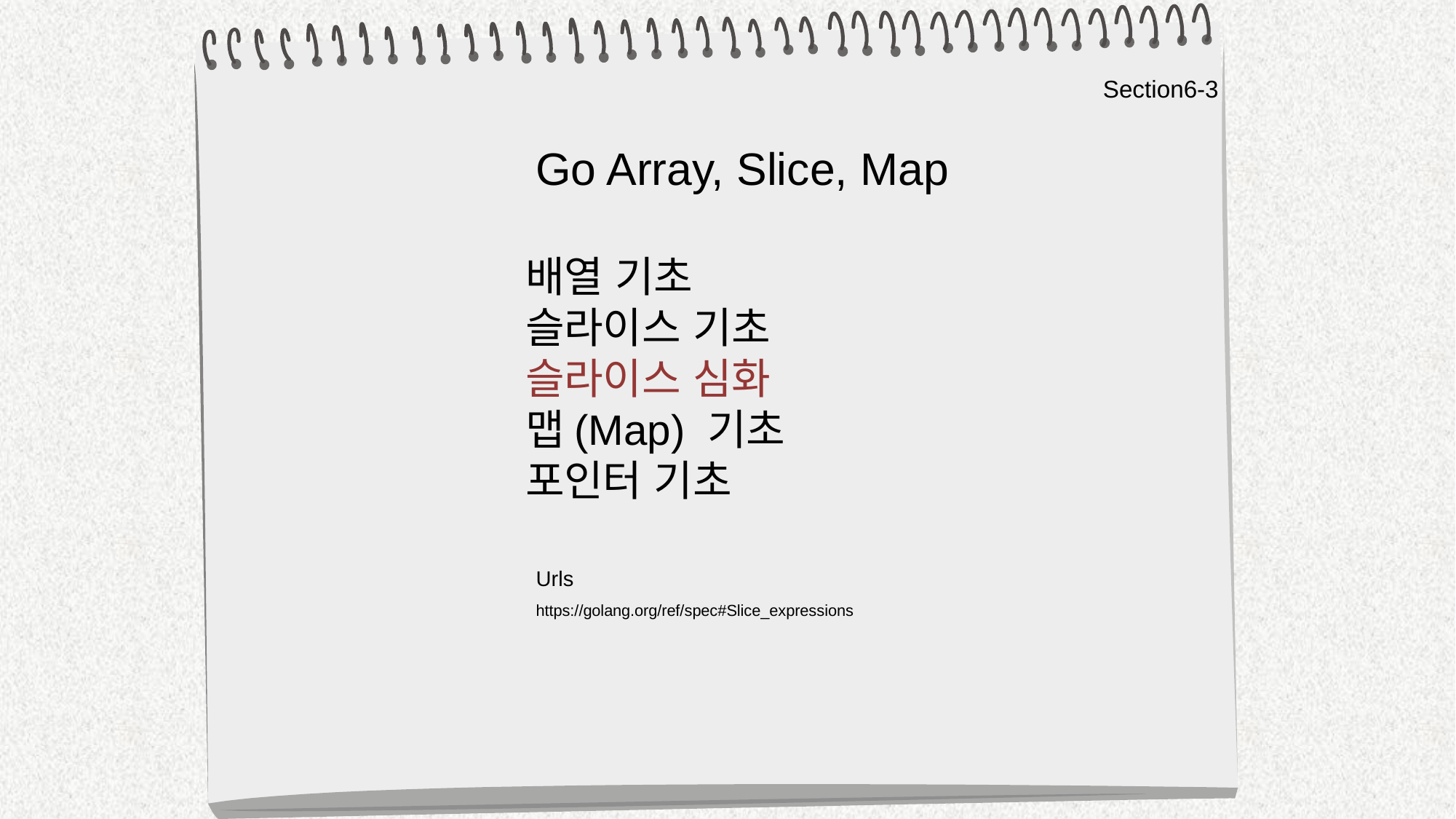

Section6-3
Go Array, Slice, Map
배열 기초
슬라이스 기초
슬라이스 심화
맵(Map) 기초
포인터 기초
Urls
https://golang.org/ref/spec#Slice_expressions